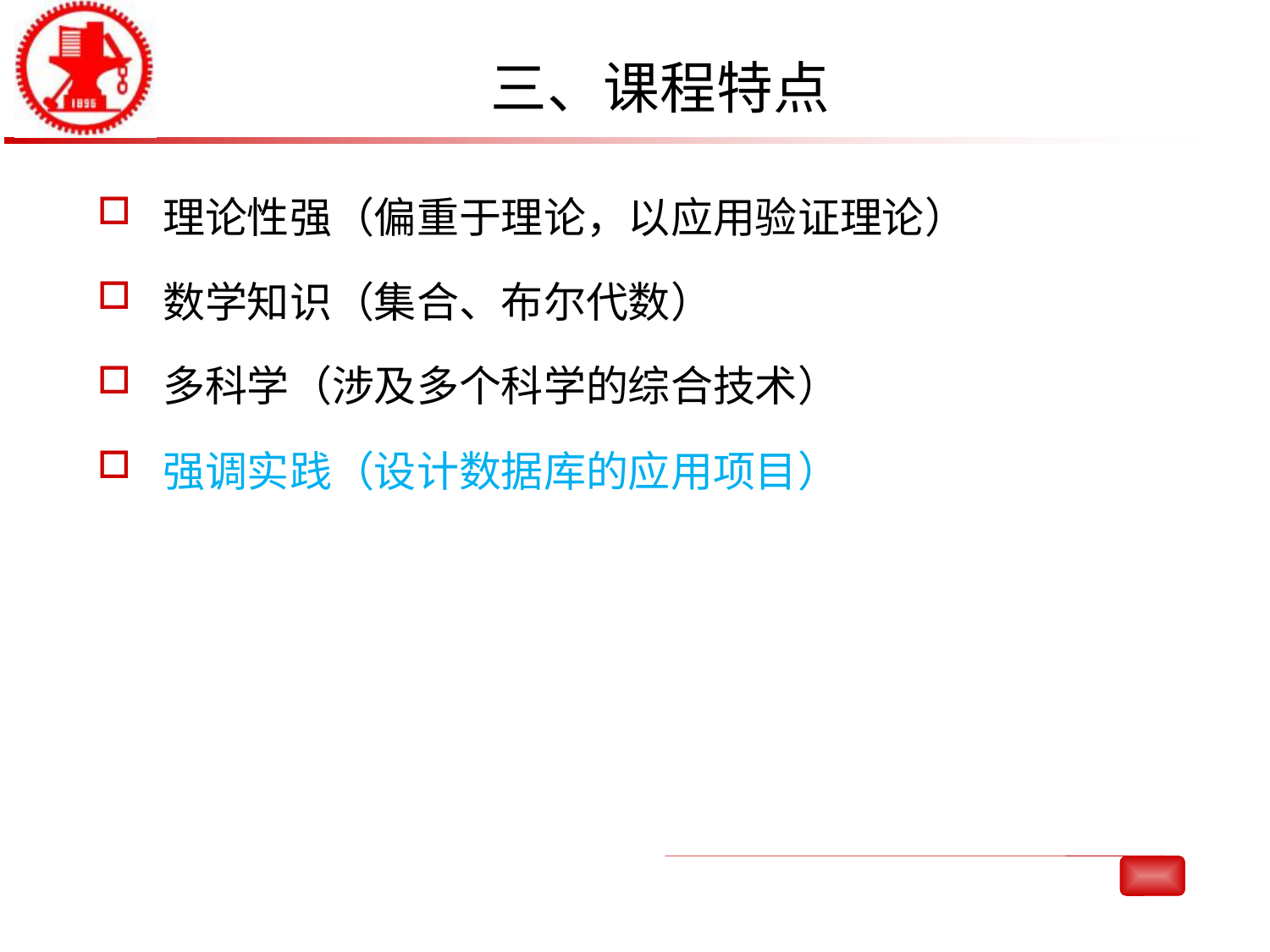

# 三、课程特点
理论性强（偏重于理论，以应用验证理论）
数学知识（集合、布尔代数）
多科学（涉及多个科学的综合技术）
强调实践（设计数据库的应用项目）

9